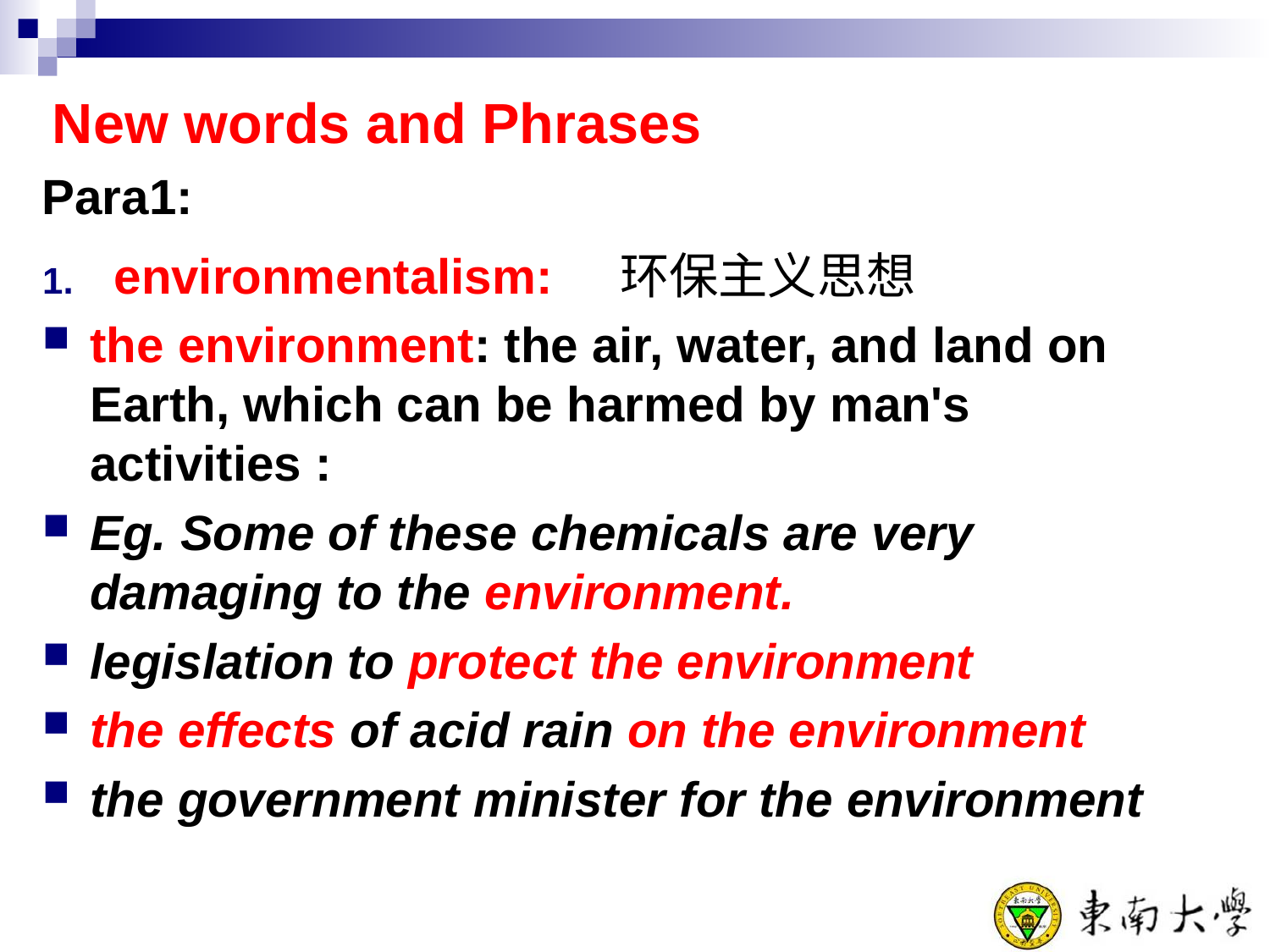

# New words and Phrases
Para1:
environmentalism:    环保主义思想
the environment: the air, water, and land on Earth, which can be harmed by man's activities :
Eg. Some of these chemicals are very damaging to the environment.
legislation to protect the environment
the effects of acid rain on the environment
the government minister for the environment